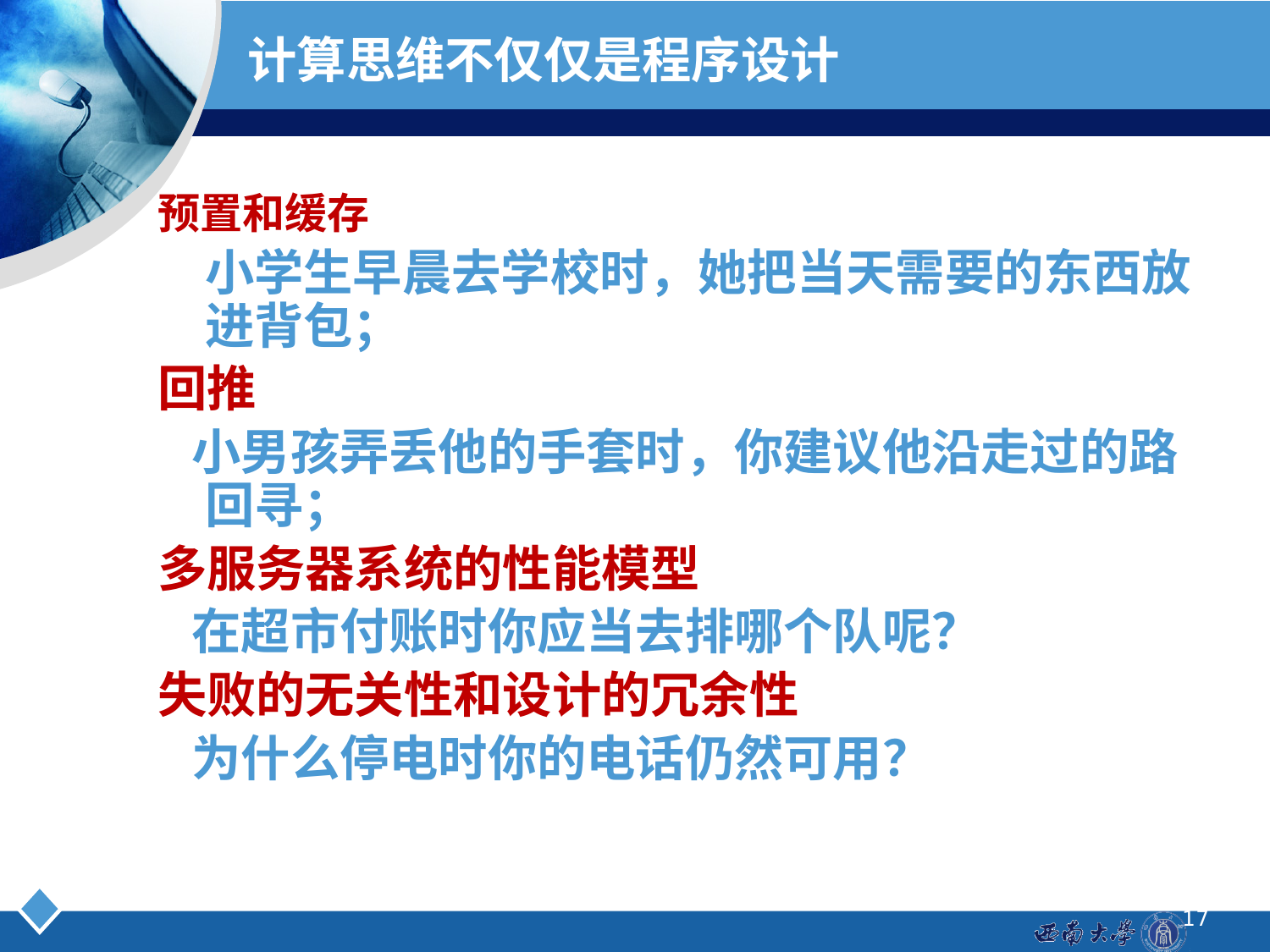

# 计算思维不仅仅是程序设计
预置和缓存
	小学生早晨去学校时，她把当天需要的东西放进背包；
回推
  小男孩弄丢他的手套时，你建议他沿走过的路回寻；
多服务器系统的性能模型
  在超市付账时你应当去排哪个队呢？
失败的无关性和设计的冗余性
  为什么停电时你的电话仍然可用？
17